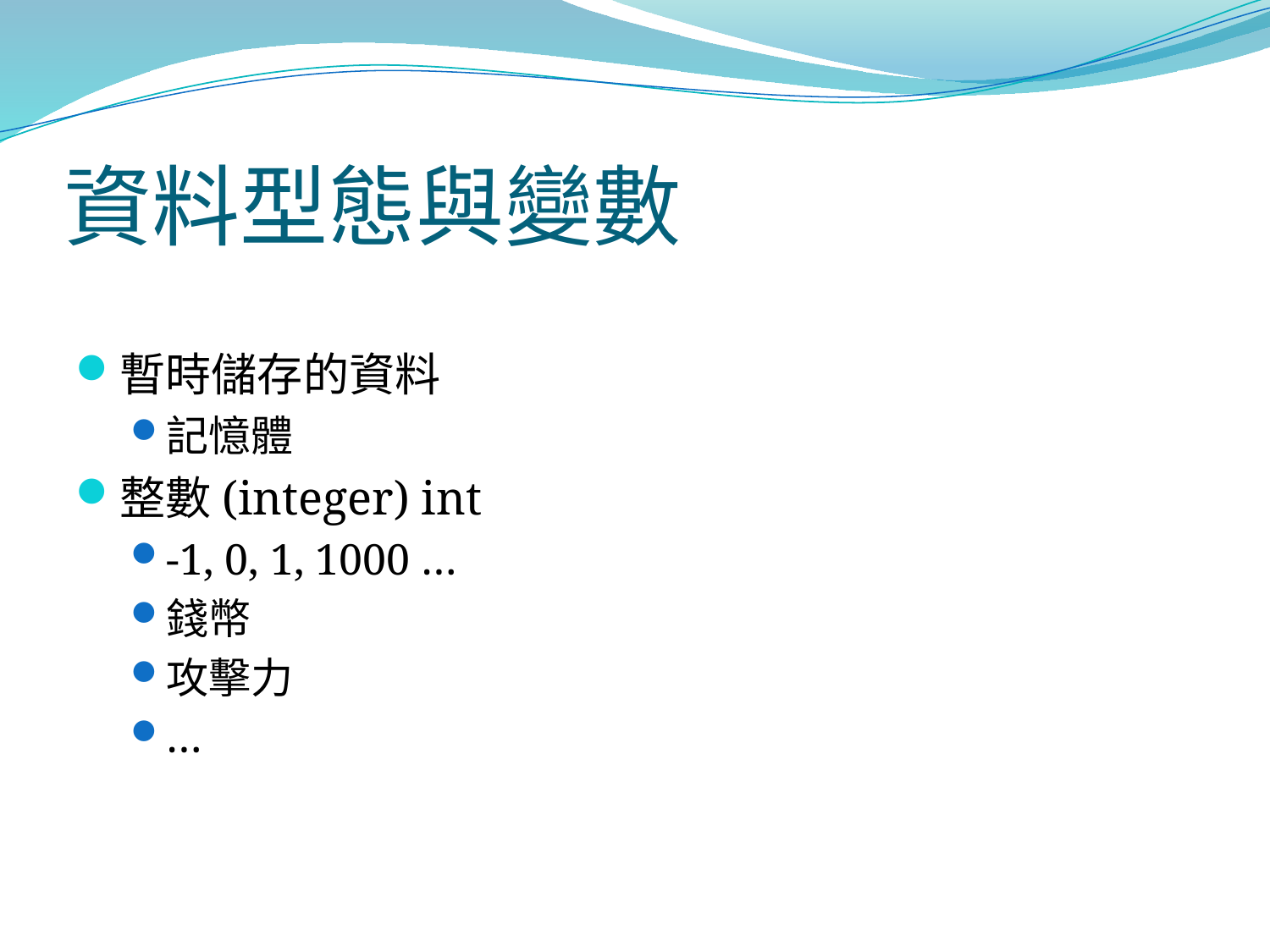

# 資料型態與變數
暫時儲存的資料
記憶體
整數(integer) int
-1, 0, 1, 1000 …
錢幣
攻擊力
…